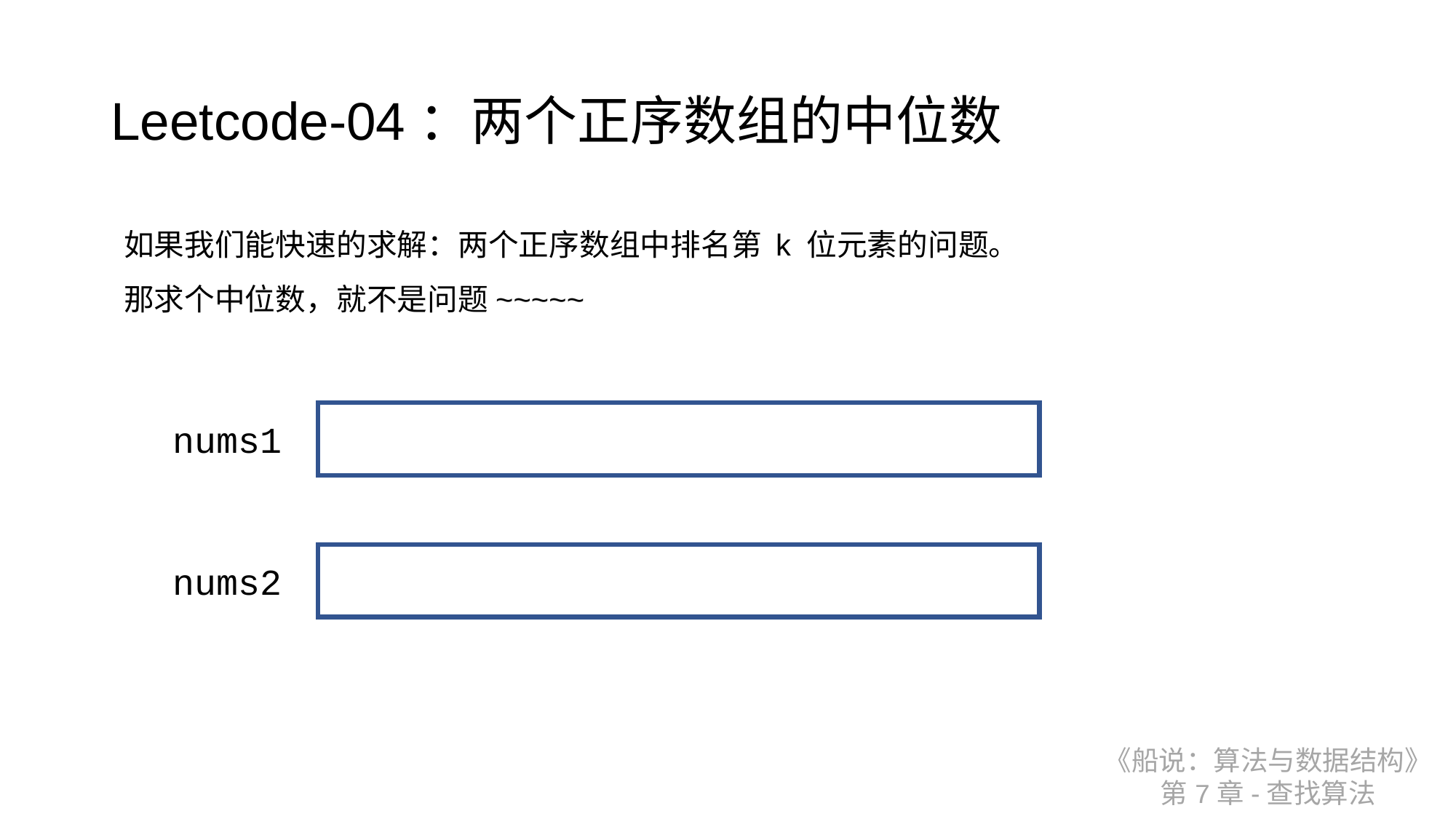

# Leetcode-04：两个正序数组的中位数
如果我们能快速的求解：两个正序数组中排名第 k 位元素的问题。
那求个中位数，就不是问题~~~~~

nums1

nums2